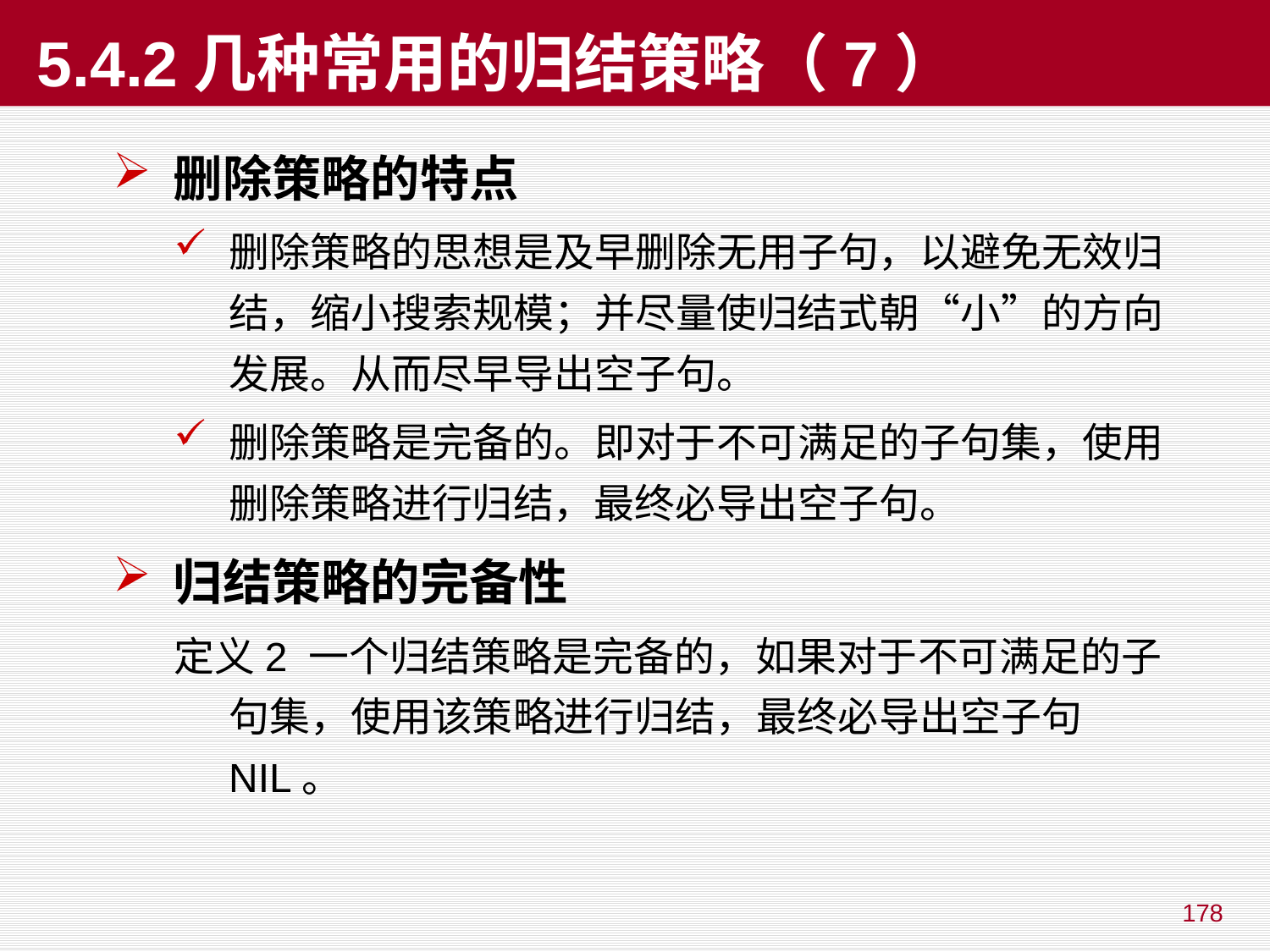

# 5.4.2几种常用的归结策略（7）
删除策略的特点
删除策略的思想是及早删除无用子句，以避免无效归结，缩小搜索规模；并尽量使归结式朝“小”的方向发展。从而尽早导出空子句。
删除策略是完备的。即对于不可满足的子句集，使用删除策略进行归结，最终必导出空子句。
归结策略的完备性
定义2 一个归结策略是完备的，如果对于不可满足的子句集，使用该策略进行归结，最终必导出空子句NIL。
178